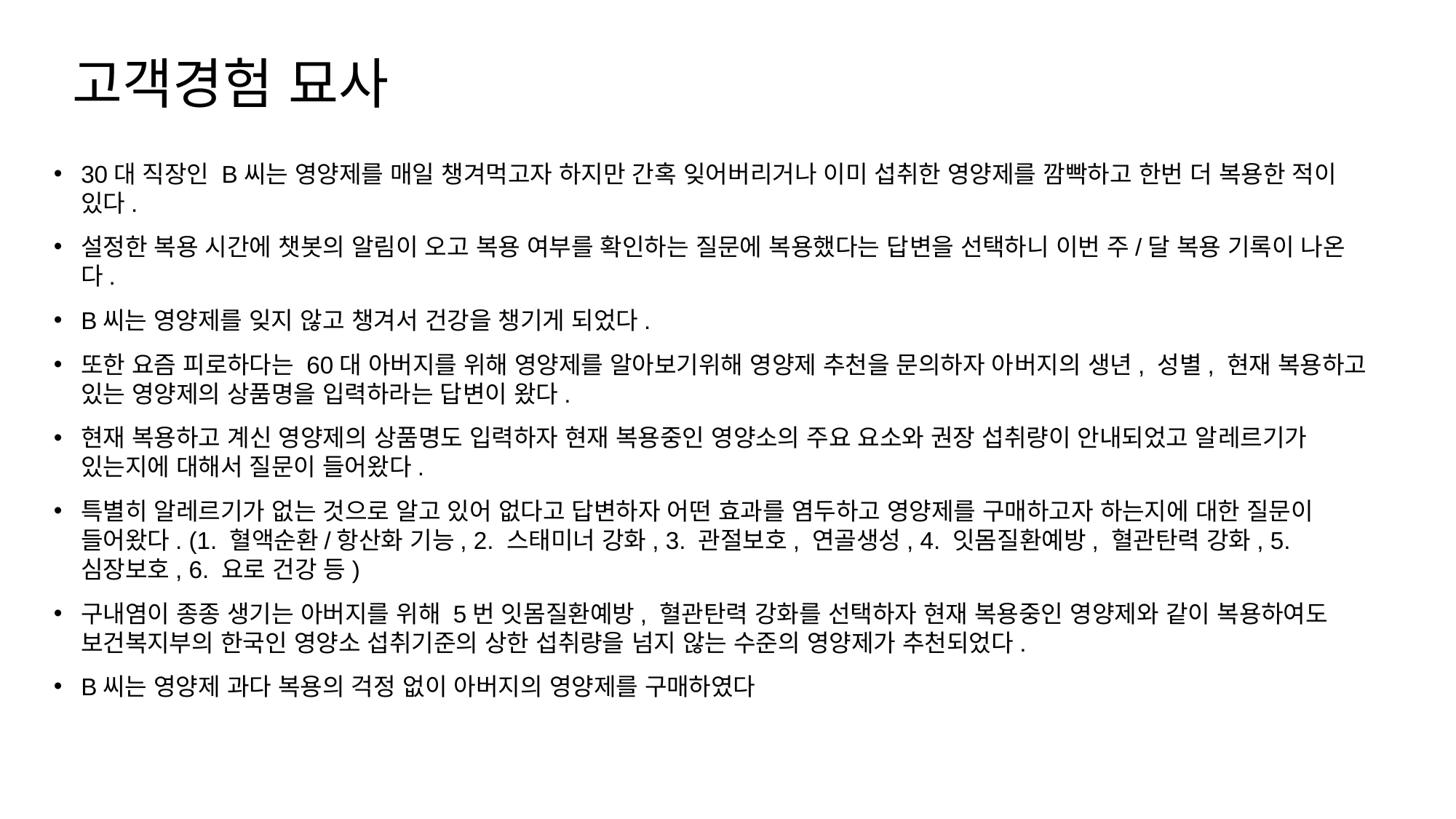

# 고객경험 묘사
30대 직장인 B씨는 영양제를 매일 챙겨먹고자 하지만 간혹 잊어버리거나 이미 섭취한 영양제를 깜빡하고 한번 더 복용한 적이 있다.
설정한 복용 시간에 챗봇의 알림이 오고 복용 여부를 확인하는 질문에 복용했다는 답변을 선택하니 이번 주/달 복용 기록이 나온다.
B씨는 영양제를 잊지 않고 챙겨서 건강을 챙기게 되었다.
또한 요즘 피로하다는 60대 아버지를 위해 영양제를 알아보기위해 영양제 추천을 문의하자 아버지의 생년, 성별, 현재 복용하고 있는 영양제의 상품명을 입력하라는 답변이 왔다.
현재 복용하고 계신 영양제의 상품명도 입력하자 현재 복용중인 영양소의 주요 요소와 권장 섭취량이 안내되었고 알레르기가 있는지에 대해서 질문이 들어왔다.
특별히 알레르기가 없는 것으로 알고 있어 없다고 답변하자 어떤 효과를 염두하고 영양제를 구매하고자 하는지에 대한 질문이 들어왔다. (1. 혈액순환/항산화 기능, 2. 스태미너 강화, 3. 관절보호, 연골생성, 4. 잇몸질환예방, 혈관탄력 강화, 5. 심장보호, 6. 요로 건강 등)
구내염이 종종 생기는 아버지를 위해 5번 잇몸질환예방, 혈관탄력 강화를 선택하자 현재 복용중인 영양제와 같이 복용하여도 보건복지부의 한국인 영양소 섭취기준의 상한 섭취량을 넘지 않는 수준의 영양제가 추천되었다.
B씨는 영양제 과다 복용의 걱정 없이 아버지의 영양제를 구매하였다